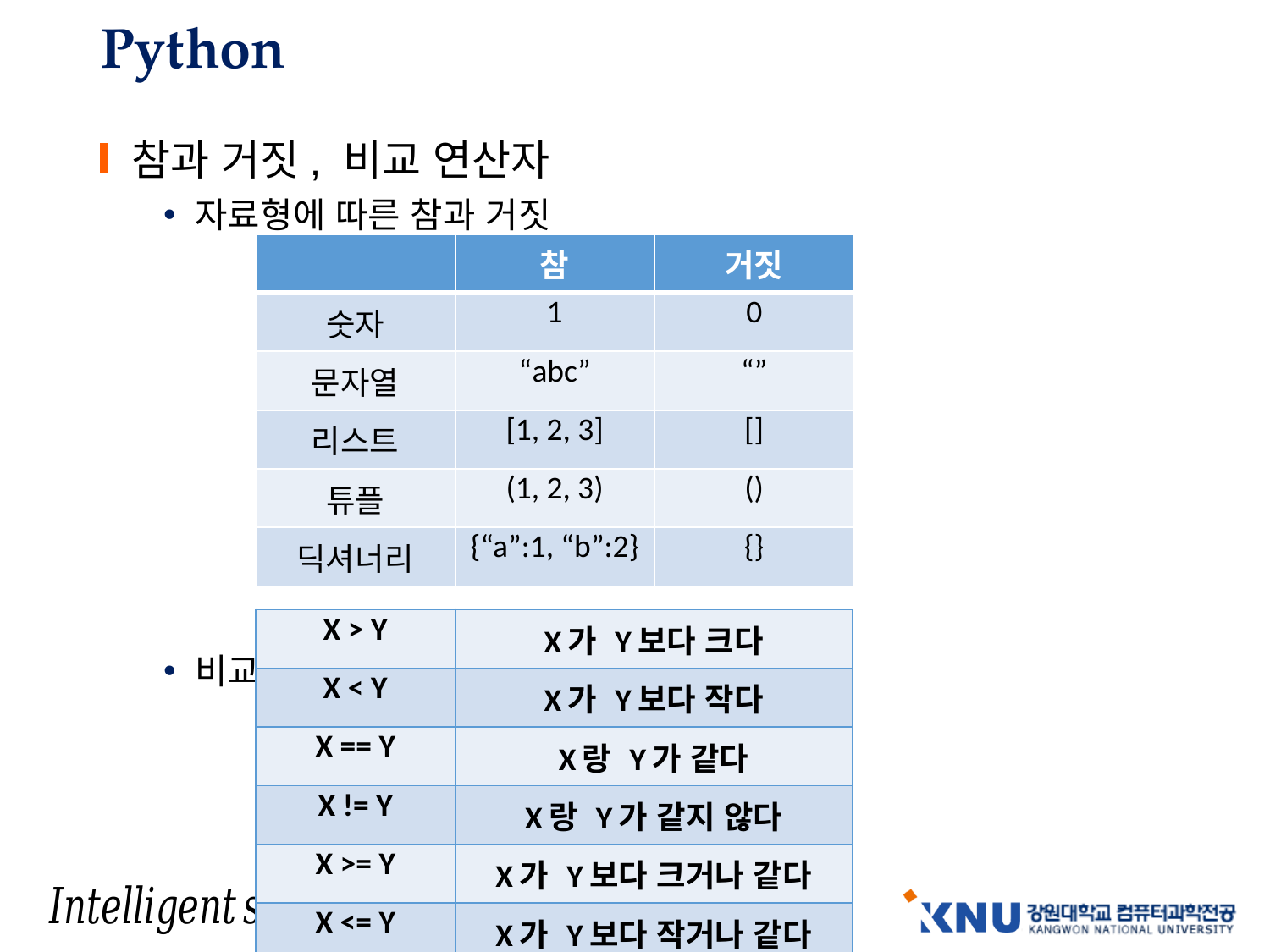

# Python
참과 거짓, 비교 연산자
자료형에 따른 참과 거짓

비교 연산자

|  | 참 | 거짓 |
| --- | --- | --- |
| 숫자 | 1 | 0 |
| 문자열 | “abc” | “” |
| 리스트 | [1, 2, 3] | [] |
| 튜플 | (1, 2, 3) | () |
| 딕셔너리 | {“a”:1, “b”:2} | {} |
| X > Y | X가 Y보다 크다 |
| --- | --- |
| X < Y | X가 Y보다 작다 |
| X == Y | X랑 Y가 같다 |
| X != Y | X랑 Y가 같지 않다 |
| X >= Y | X가 Y보다 크거나 같다 |
| X <= Y | X가 Y보다 작거나 같다 |